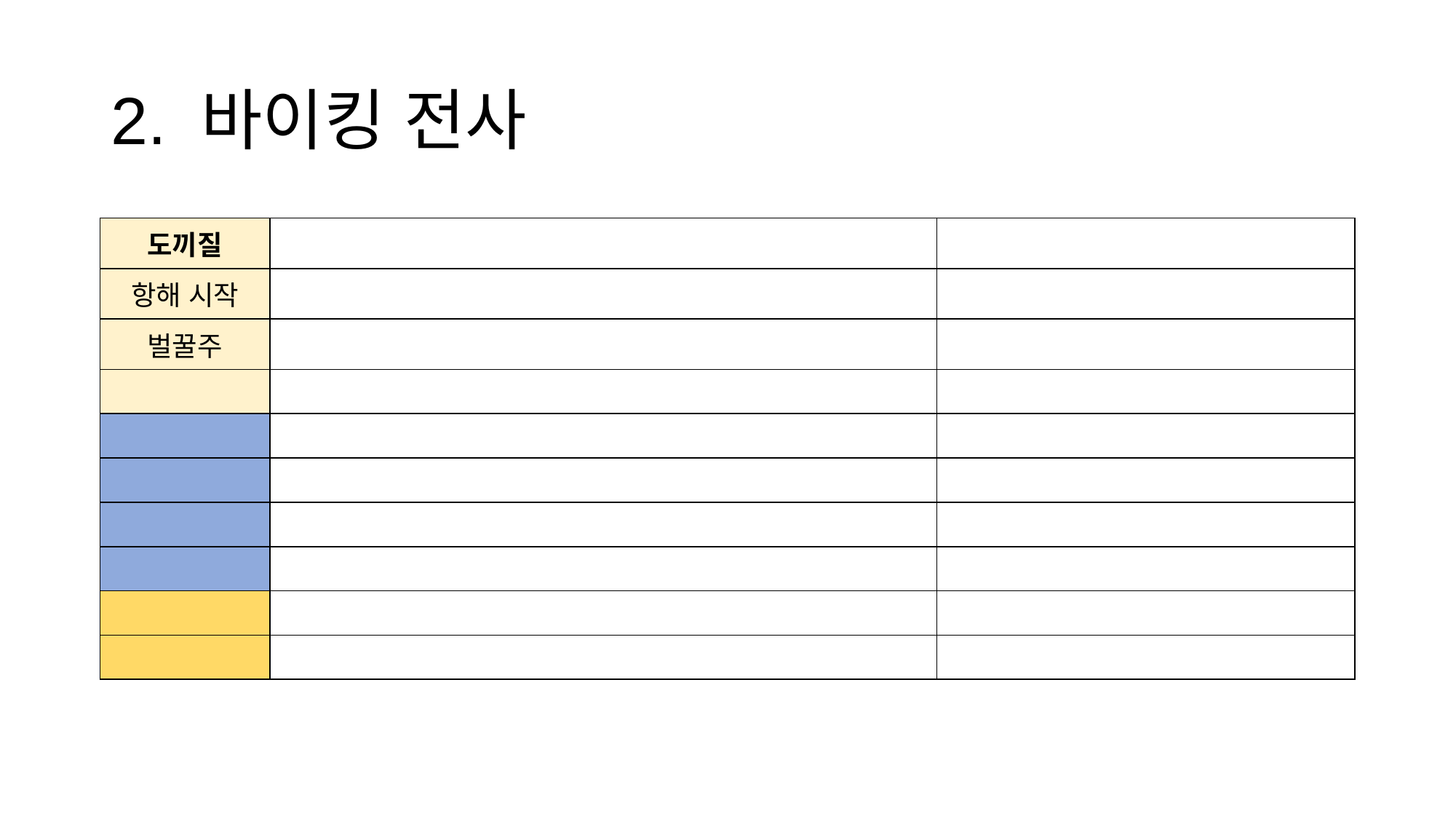

# 2. 바이킹 전사
| 도끼질 |  |  |
| --- | --- | --- |
| 항해 시작 |  |  |
| 벌꿀주 |  |  |
|  |  |  |
|  |  |  |
|  |  |  |
|  |  |  |
|  |  |  |
|  |  |  |
|  |  |  |